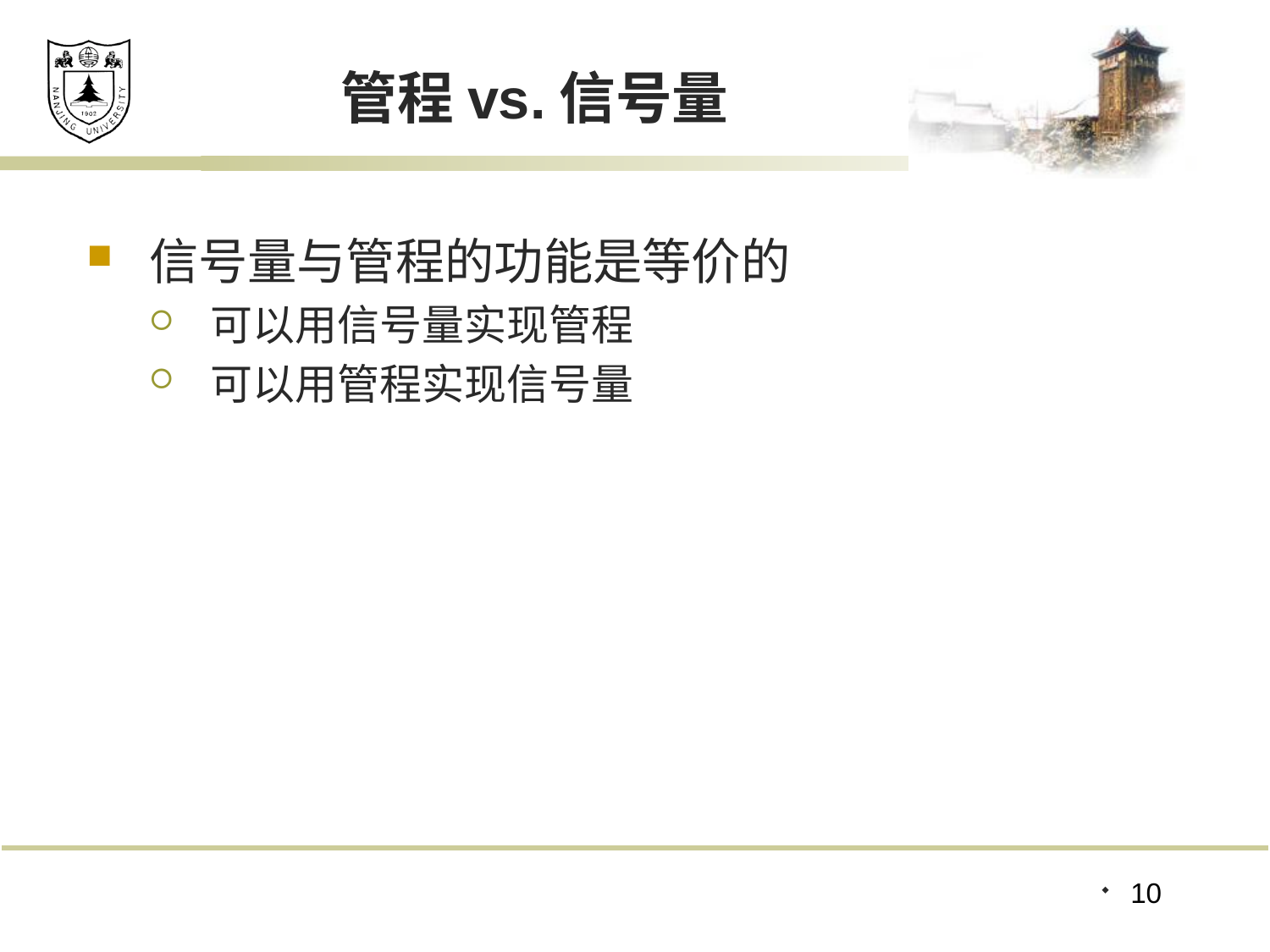

# 管程vs.信号量
信号量与管程的功能是等价的
可以用信号量实现管程
可以用管程实现信号量
10